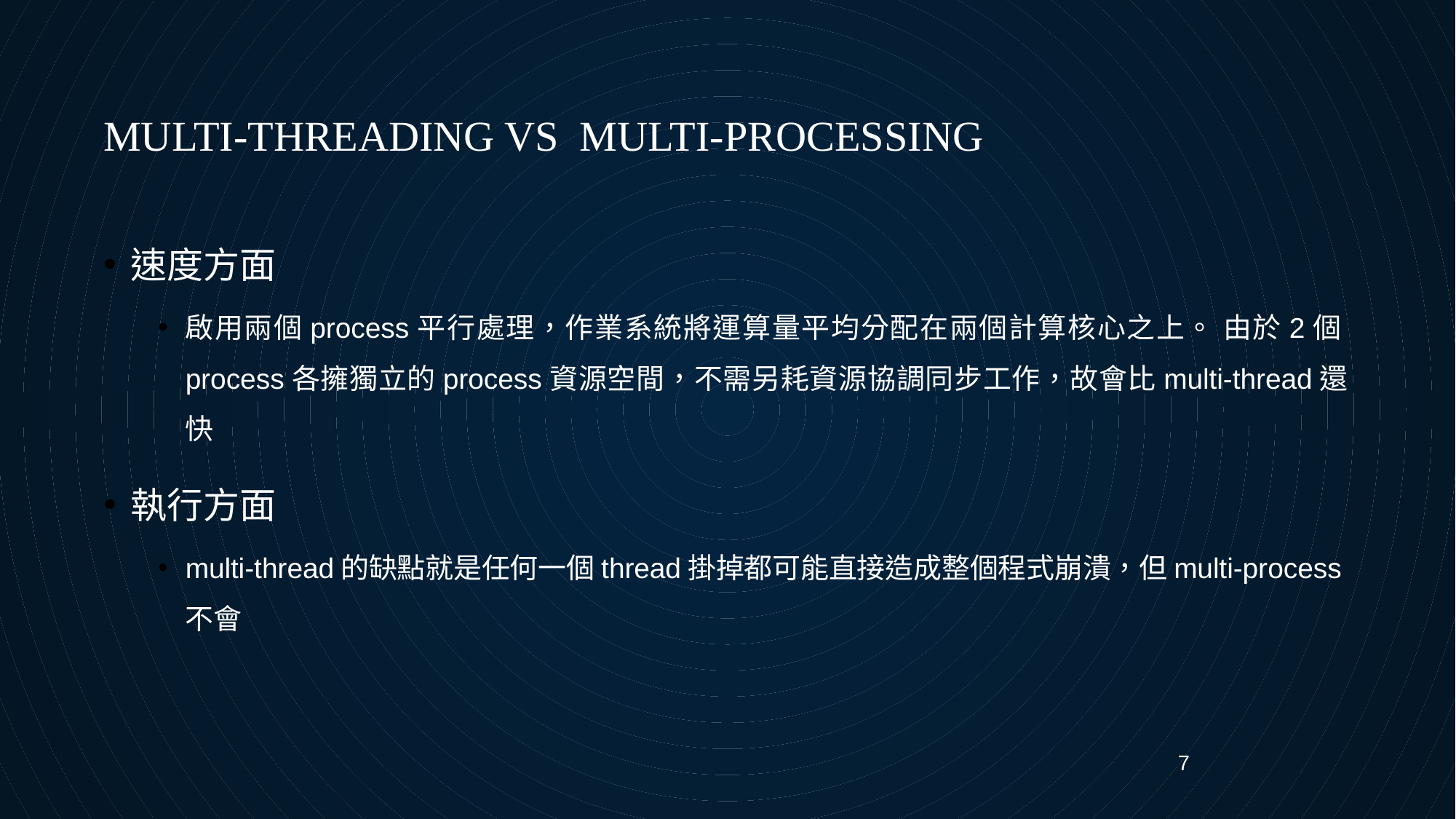

MULTI-THREADING VS  MULTI-PROCESSING
速度方面
啟用兩個process平行處理，作業系統將運算量平均分配在兩個計算核心之上。 由於2個process各擁獨立的process資源空間，不需另耗資源協調同步工作，故會比multi-thread還快
執行方面
multi-thread的缺點就是任何一個thread掛掉都可能直接造成整個程式崩潰，但multi-process不會
7